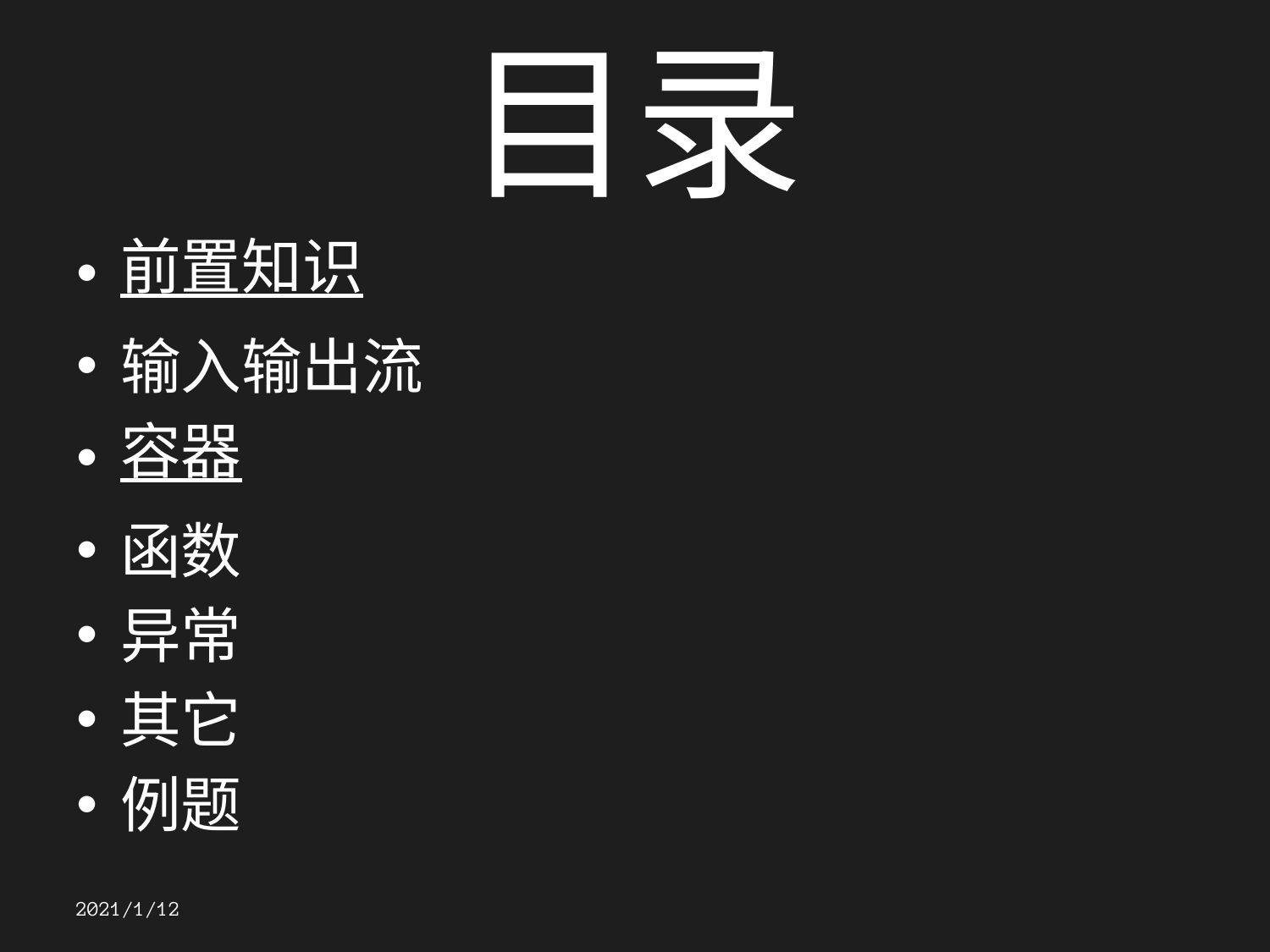

# 目录
前置知识
输入输出流
容器
函数
异常
其它
例题
2021/1/12